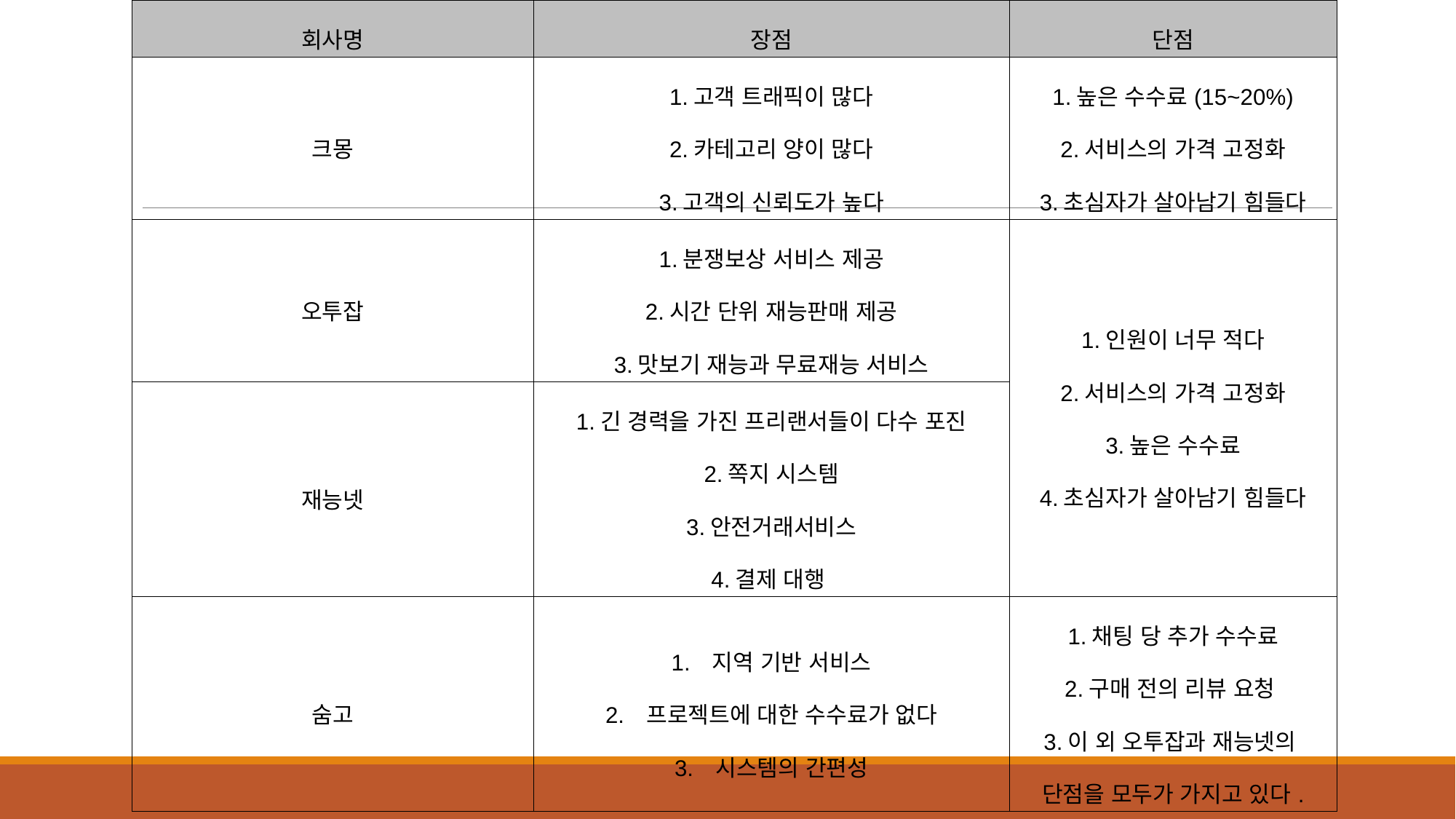

| 회사명 | 장점 | 단점 |
| --- | --- | --- |
| 크몽 | 1.고객 트래픽이 많다 2.카테고리 양이 많다 3.고객의 신뢰도가 높다 | 1.높은 수수료(15~20%) 2.서비스의 가격 고정화 3.초심자가 살아남기 힘들다 |
| 오투잡 | 1.분쟁보상 서비스 제공 2.시간 단위 재능판매 제공 3.맛보기 재능과 무료재능 서비스 | 1.인원이 너무 적다 2.서비스의 가격 고정화 3.높은 수수료 4.초심자가 살아남기 힘들다 |
| 재능넷 | 1.긴 경력을 가진 프리랜서들이 다수 포진 2.쪽지 시스템 3.안전거래서비스 4.결제 대행 |  |
| 숨고 | 지역 기반 서비스 프로젝트에 대한 수수료가 없다 시스템의 간편성 | 1.채팅 당 추가 수수료 2.구매 전의 리뷰 요청 3.이 외 오투잡과 재능넷의 단점을 모두가 가지고 있다. |